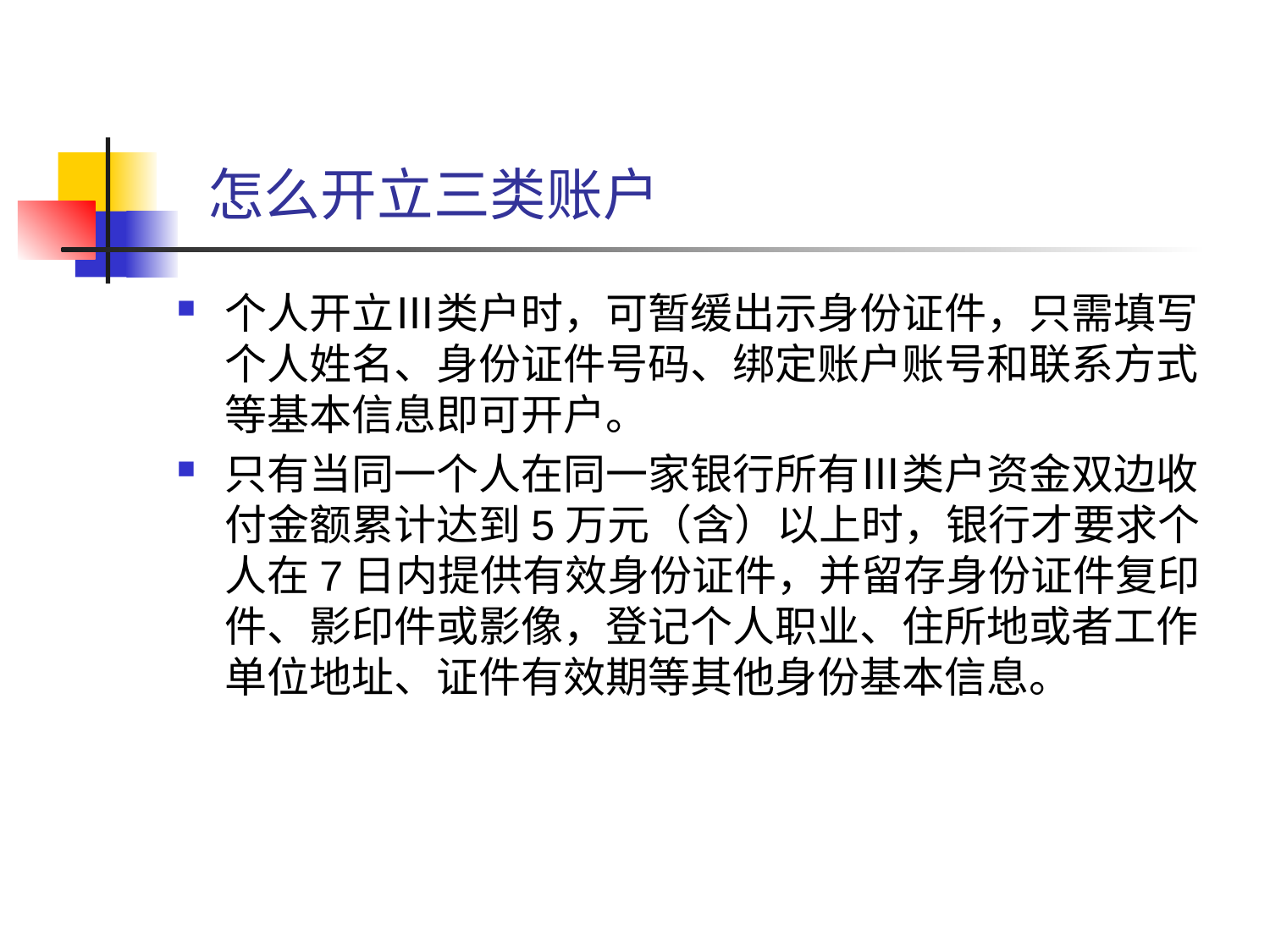

# 怎么开立三类账户
个人开立Ⅲ类户时，可暂缓出示身份证件，只需填写个人姓名、身份证件号码、绑定账户账号和联系方式等基本信息即可开户。
只有当同一个人在同一家银行所有Ⅲ类户资金双边收付金额累计达到5万元（含）以上时，银行才要求个人在7日内提供有效身份证件，并留存身份证件复印件、影印件或影像，登记个人职业、住所地或者工作单位地址、证件有效期等其他身份基本信息。